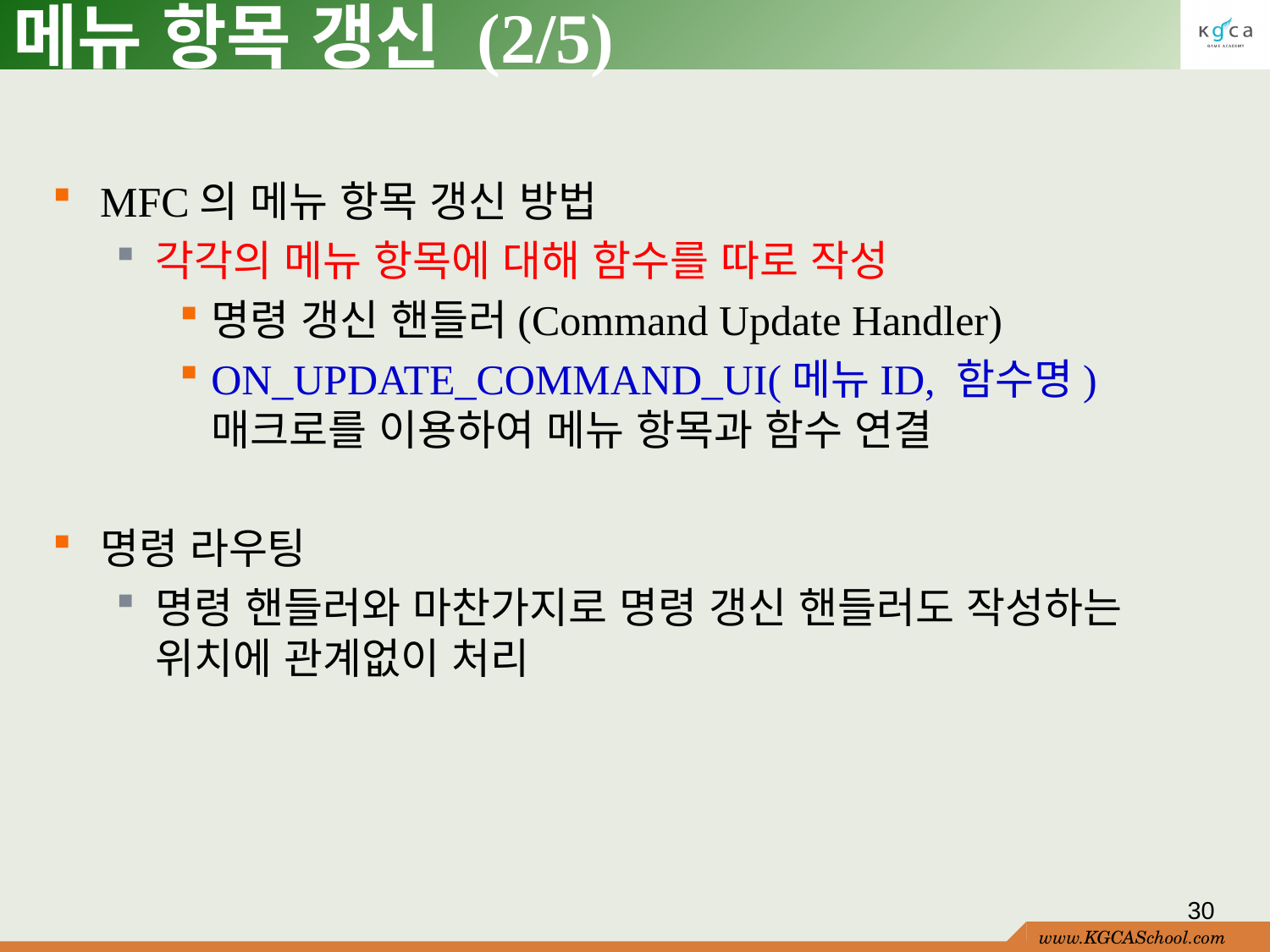

# 메뉴 항목 갱신 (2/5)
MFC의 메뉴 항목 갱신 방법
각각의 메뉴 항목에 대해 함수를 따로 작성
명령 갱신 핸들러(Command Update Handler)
ON_UPDATE_COMMAND_UI(메뉴ID, 함수명) 매크로를 이용하여 메뉴 항목과 함수 연결

명령 라우팅
명령 핸들러와 마찬가지로 명령 갱신 핸들러도 작성하는 위치에 관계없이 처리

30